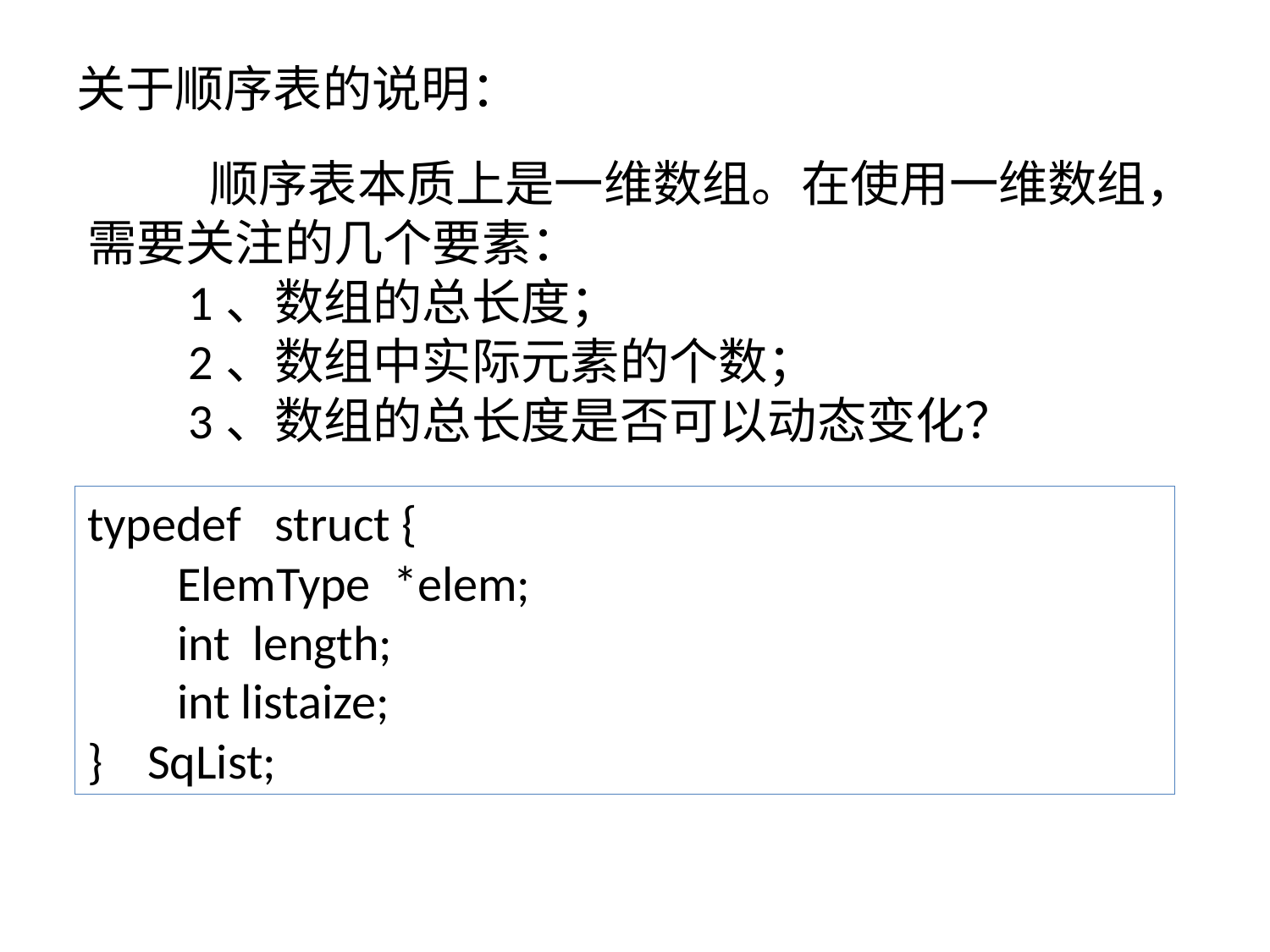

# 关于顺序表的说明：
          顺序表本质上是一维数组。在使用一维数组，需要关注的几个要素：
         1、数组的总长度；
         2、数组中实际元素的个数；
         3、数组的总长度是否可以动态变化？
typedef   struct {
        ElemType  *elem;
        int  length;
        int listaize;
}    SqList;